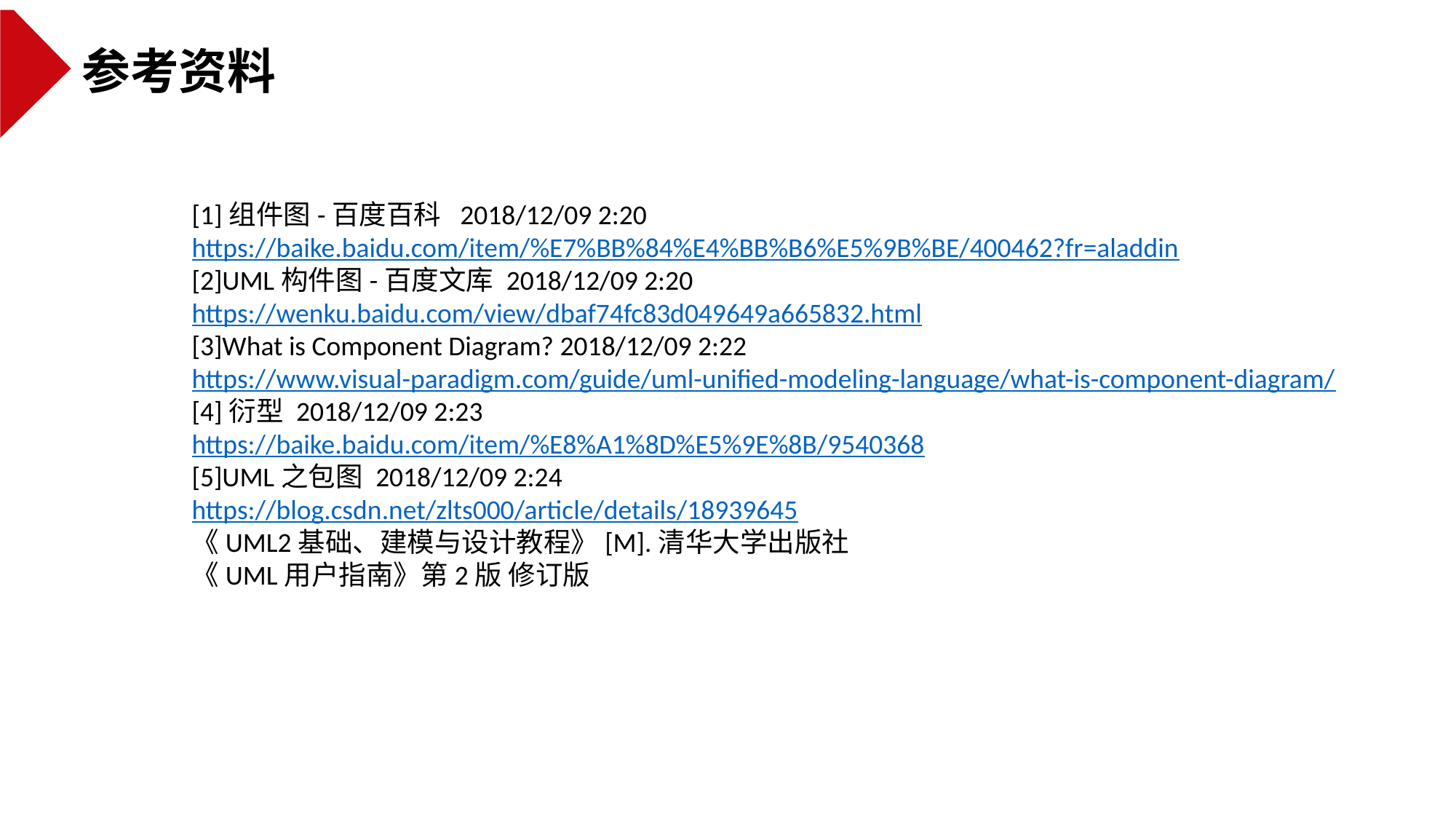

参考资料
[1]组件图-百度百科  2018/12/09 2:20
https://baike.baidu.com/item/%E7%BB%84%E4%BB%B6%E5%9B%BE/400462?fr=aladdin
[2]UML构件图-百度文库 2018/12/09 2:20
https://wenku.baidu.com/view/dbaf74fc83d049649a665832.html
[3]What is Component Diagram? 2018/12/09 2:22
https://www.visual-paradigm.com/guide/uml-unified-modeling-language/what-is-component-diagram/
[4]衍型 2018/12/09 2:23
https://baike.baidu.com/item/%E8%A1%8D%E5%9E%8B/9540368
[5]UML之包图 2018/12/09 2:24
https://blog.csdn.net/zlts000/article/details/18939645
《UML2基础、建模与设计教程》[M].清华大学出版社
《UML用户指南》第2版 修订版